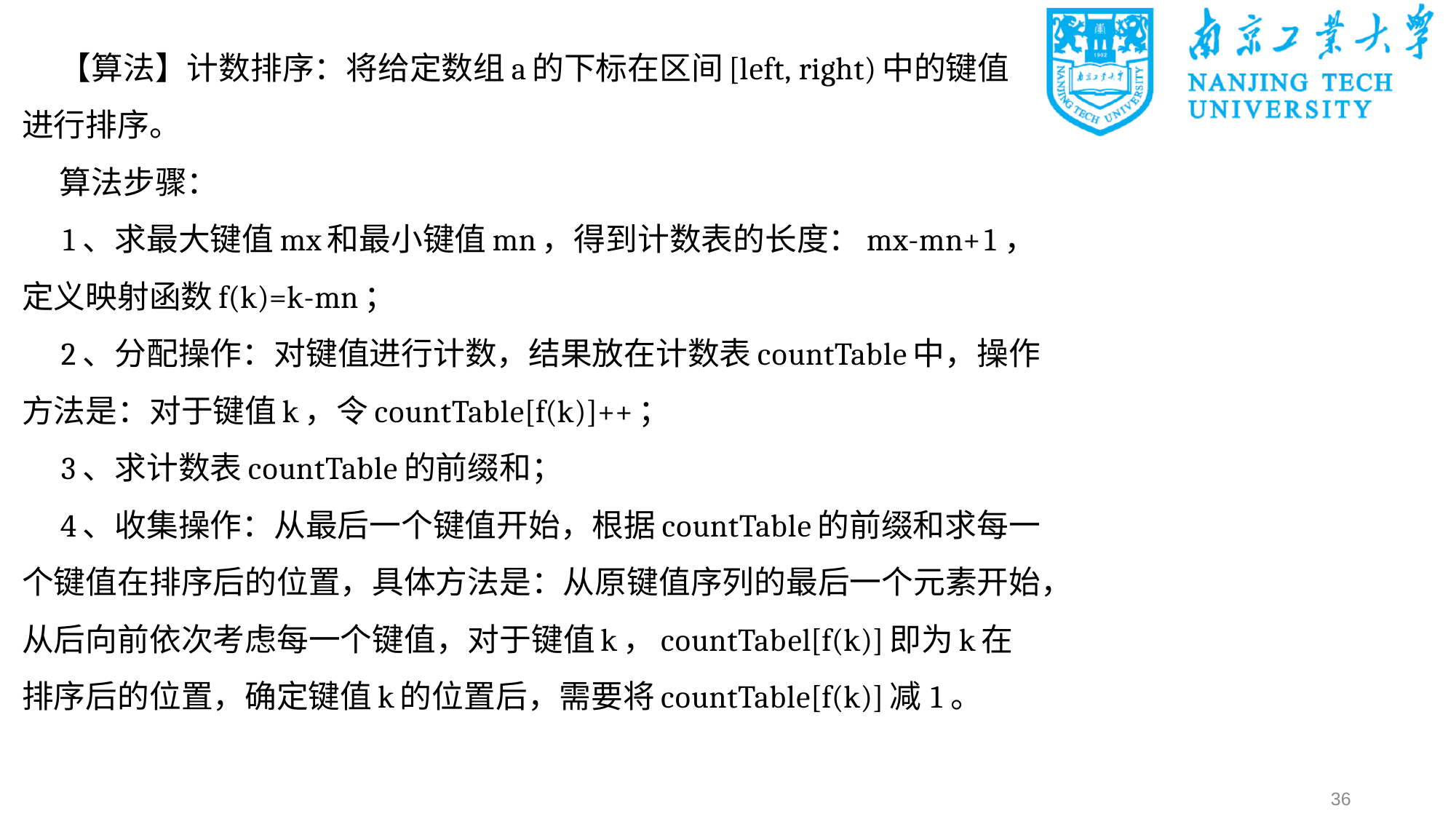

【算法】计数排序：将给定数组a的下标在区间[left, right)中的键值进行排序。
算法步骤：
1、求最大键值mx和最小键值mn，得到计数表的长度：mx-mn+1，定义映射函数f(k)=k-mn；
2、分配操作：对键值进行计数，结果放在计数表countTable中，操作方法是：对于键值k，令countTable[f(k)]++；
3、求计数表countTable的前缀和；
4、收集操作：从最后一个键值开始，根据countTable的前缀和求每一个键值在排序后的位置，具体方法是：从原键值序列的最后一个元素开始，从后向前依次考虑每一个键值，对于键值k，countTabel[f(k)]即为k在排序后的位置，确定键值k的位置后，需要将countTable[f(k)]减1。
36